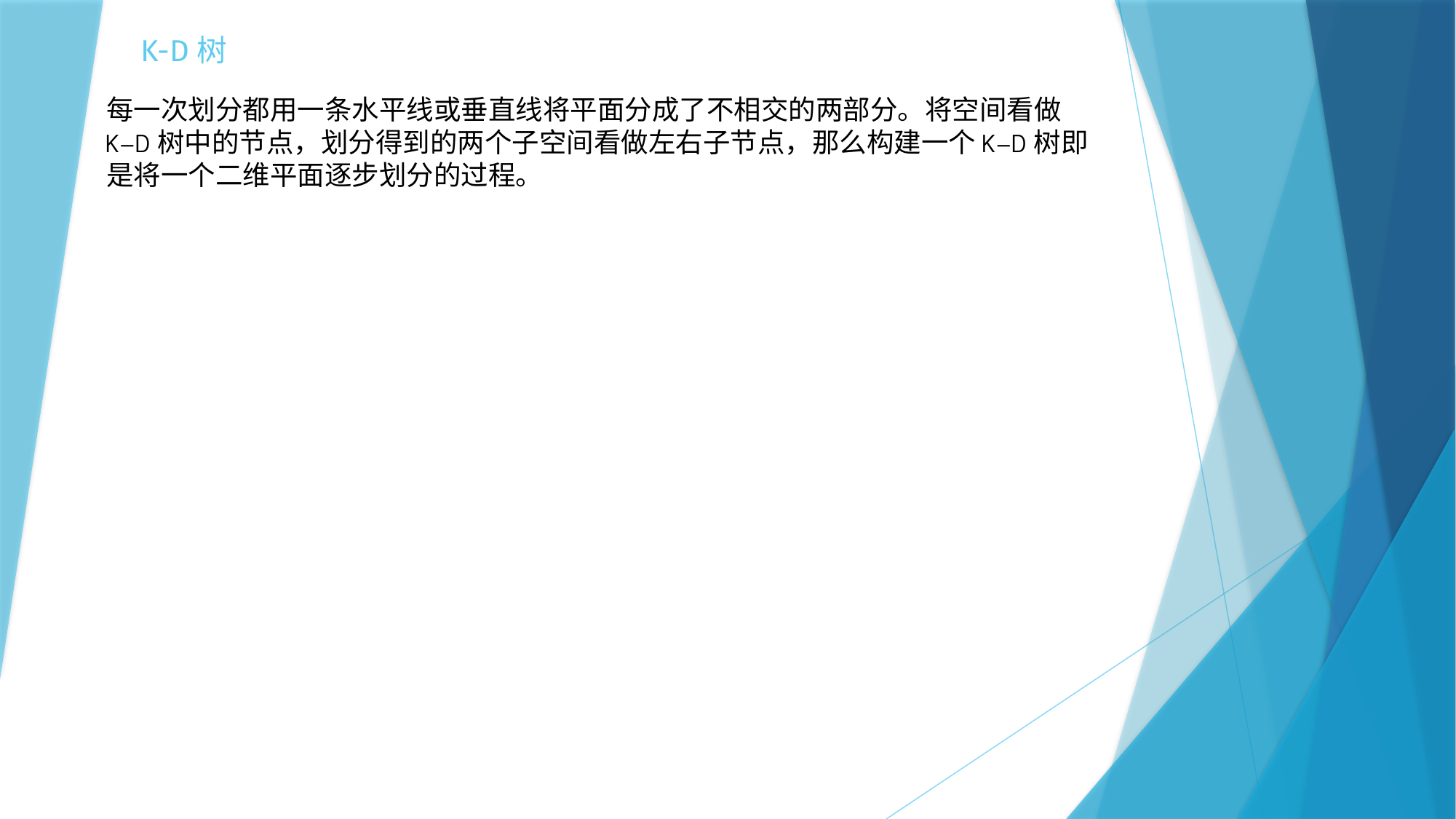

# K-D树
每一次划分都用一条水平线或垂直线将平面分成了不相交的两部分。将空间看做K-D树中的节点，划分得到的两个子空间看做左右子节点，那么构建一个K-D树即是将一个二维平面逐步划分的过程。